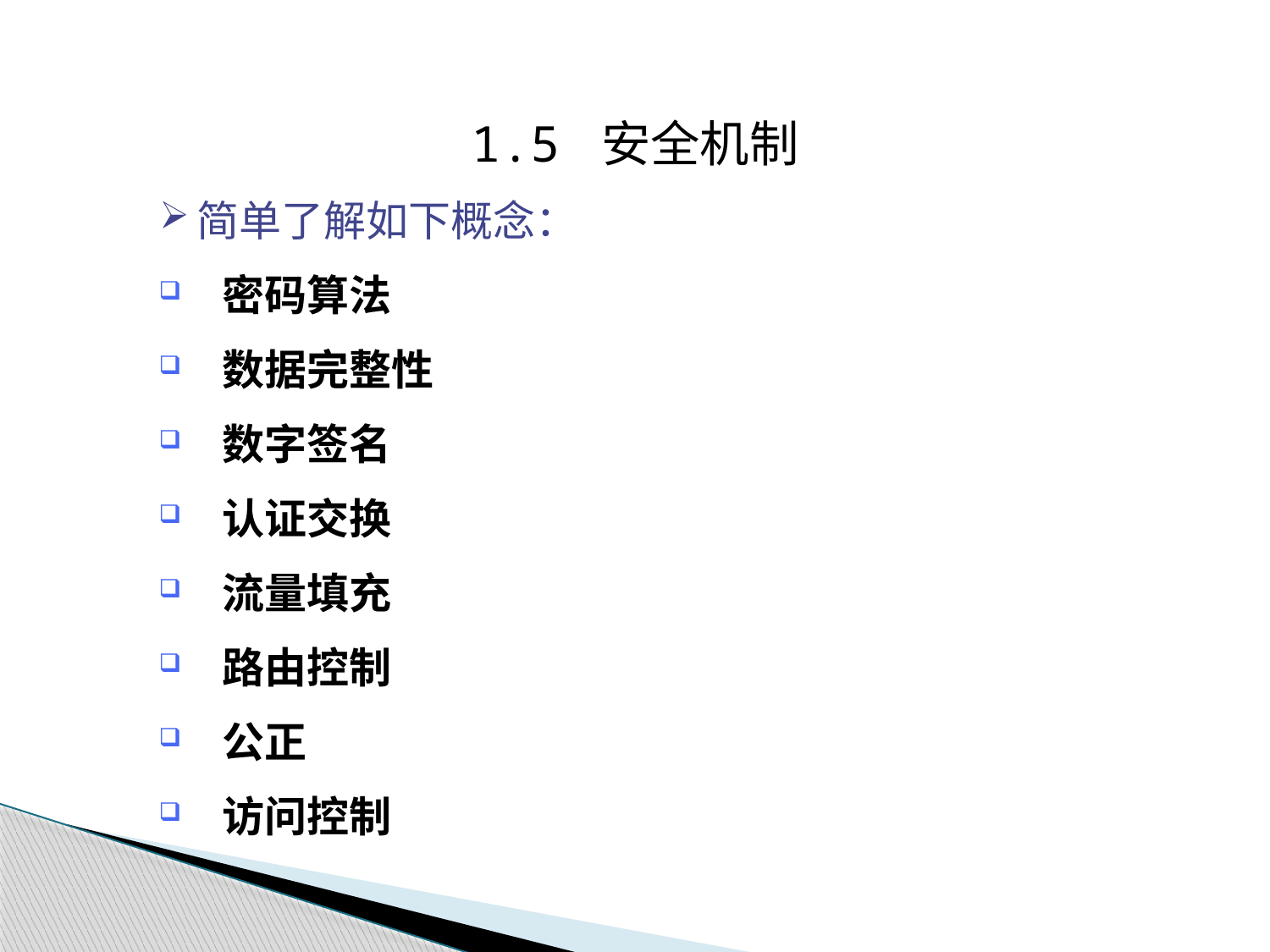

1.5 安全机制
简单了解如下概念：
密码算法
数据完整性
数字签名
认证交换
流量填充
路由控制
公正
访问控制